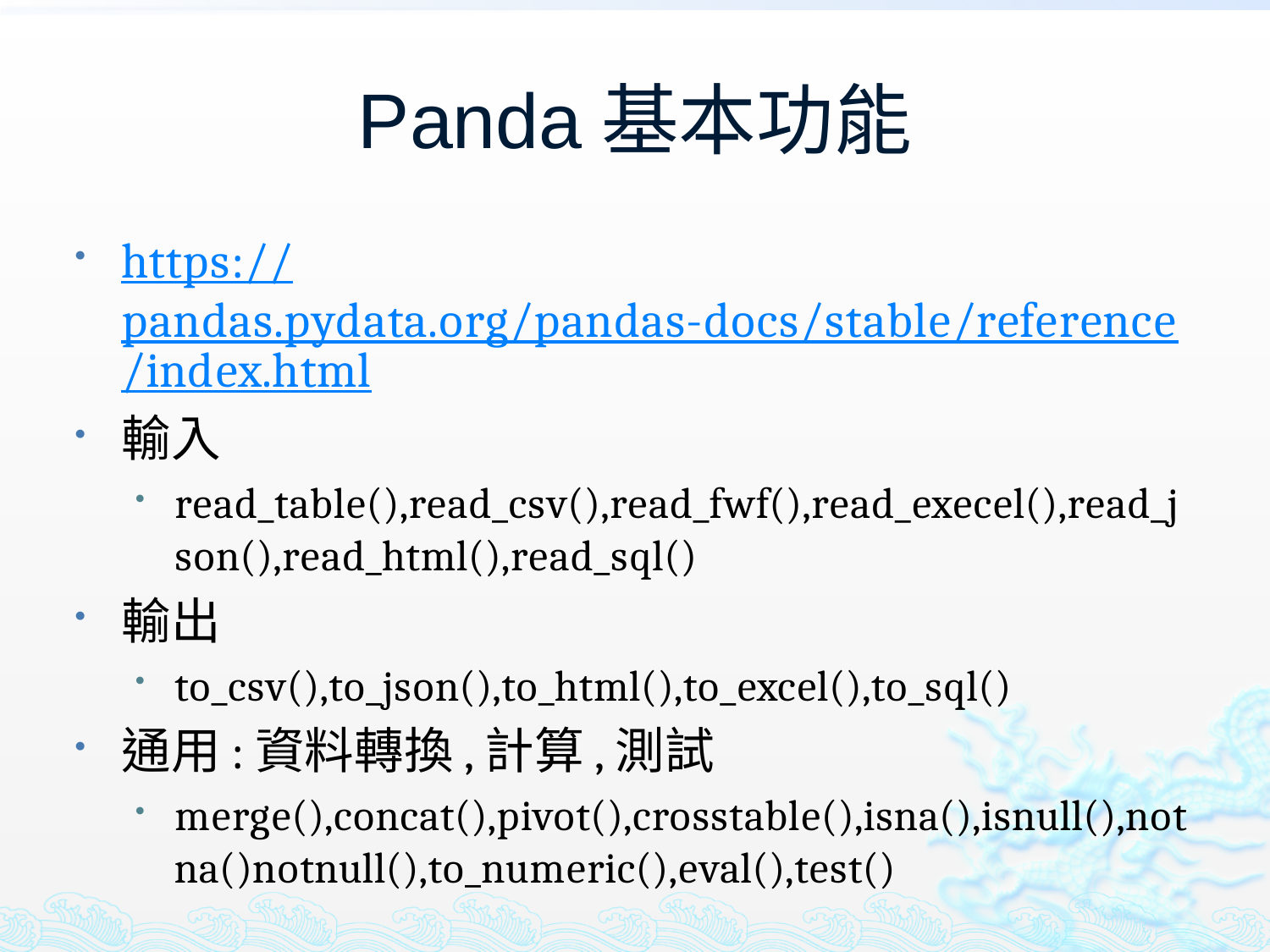

# Panda基本功能
https://pandas.pydata.org/pandas-docs/stable/reference/index.html
輸入
read_table(),read_csv(),read_fwf(),read_execel(),read_json(),read_html(),read_sql()
輸出
to_csv(),to_json(),to_html(),to_excel(),to_sql()
通用:資料轉換,計算,測試
merge(),concat(),pivot(),crosstable(),isna(),isnull(),notna()notnull(),to_numeric(),eval(),test()